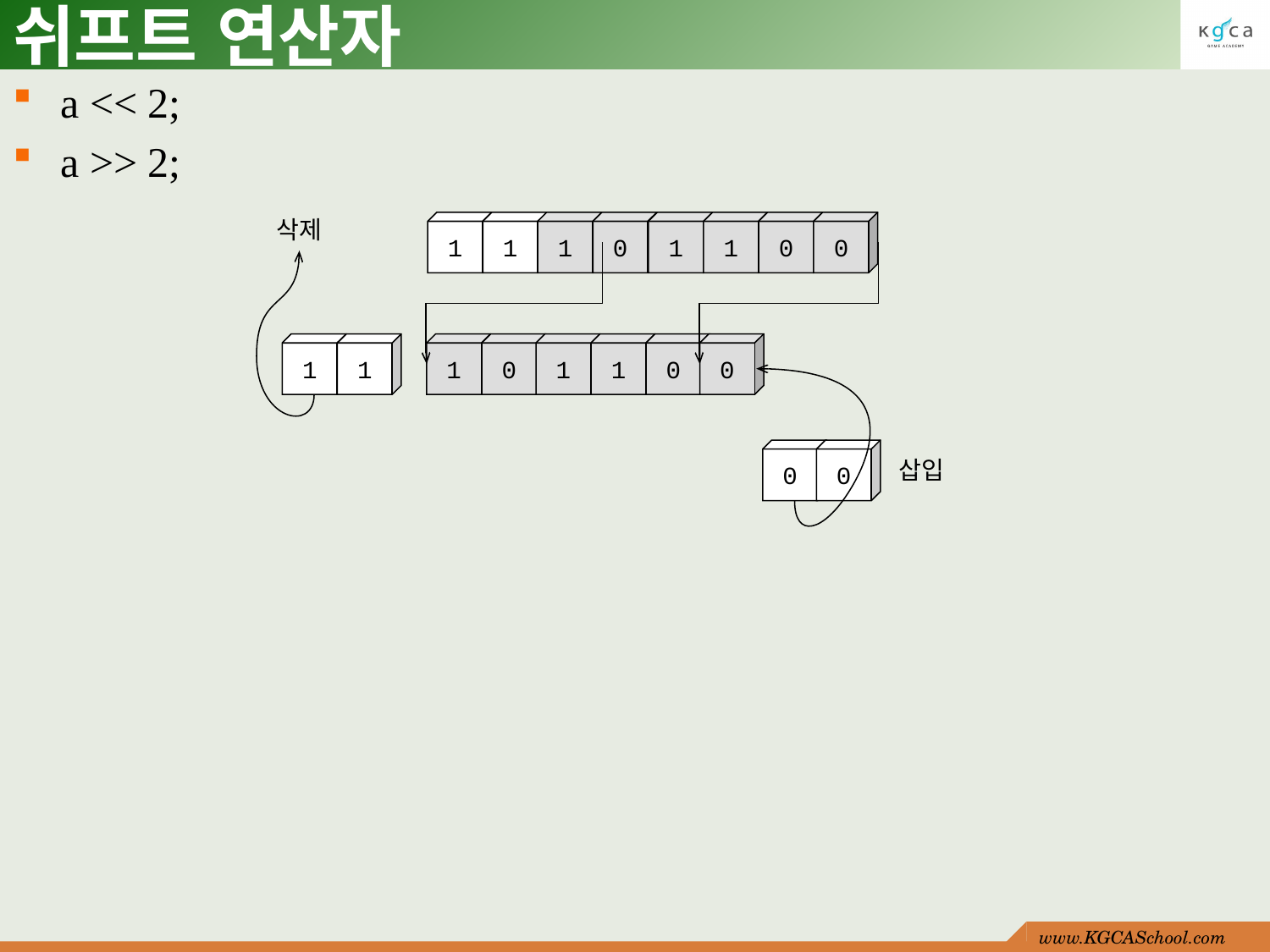

# 쉬프트 연산자
a << 2;
a >> 2;
삭제
1
1
1
0
1
1
0
0
1
1
1
0
1
1
0
0
0
0
삽입